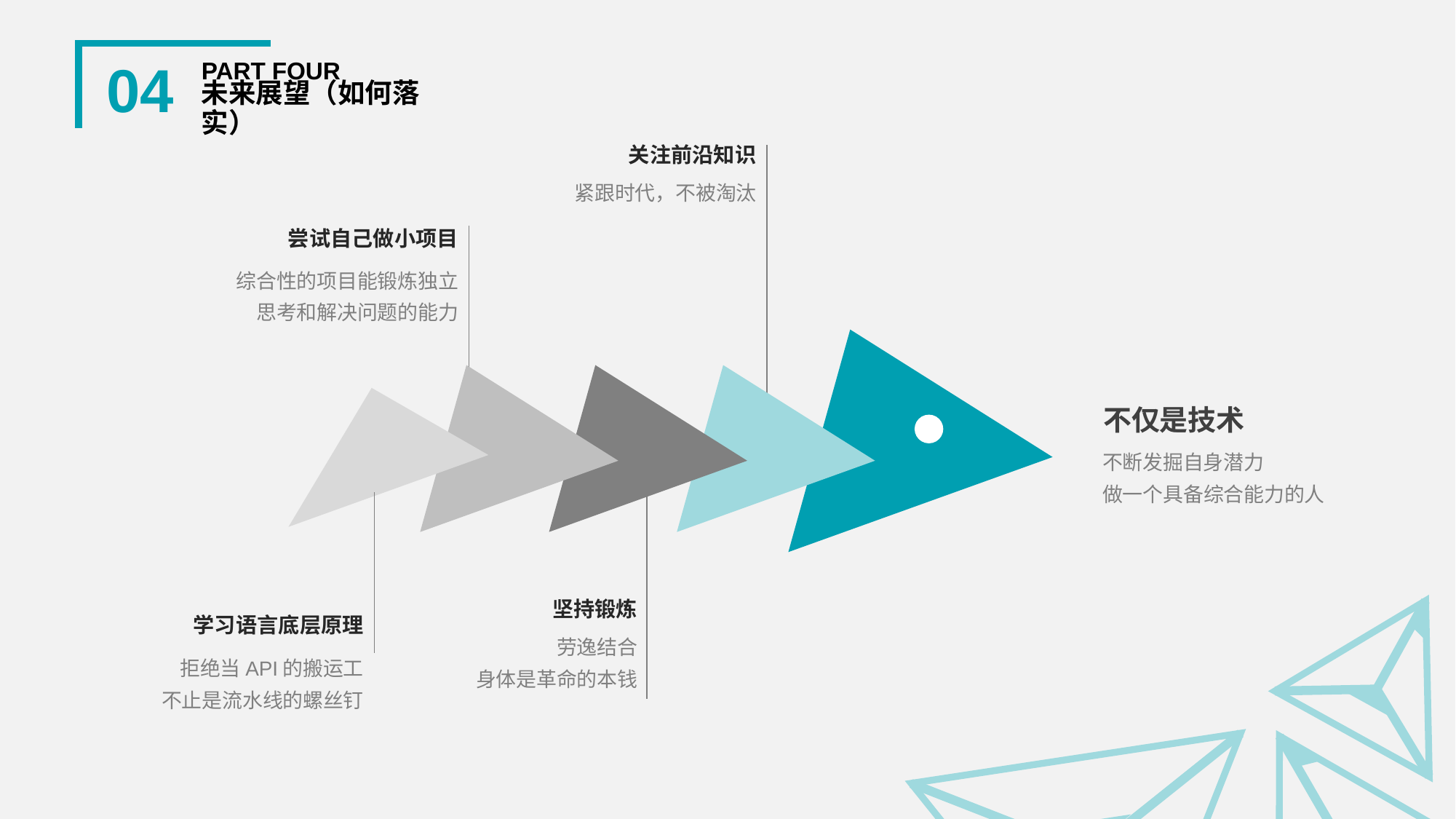

04
PART FOUR
未来展望（如何落实）
关注前沿知识
紧跟时代，不被淘汰
尝试自己做小项目
综合性的项目能锻炼独立思考和解决问题的能力

不仅是技术

不断发掘自身潜力
做一个具备综合能力的人
坚持锻炼
学习语言底层原理
劳逸结合
身体是革命的本钱
拒绝当API的搬运工
不止是流水线的螺丝钉